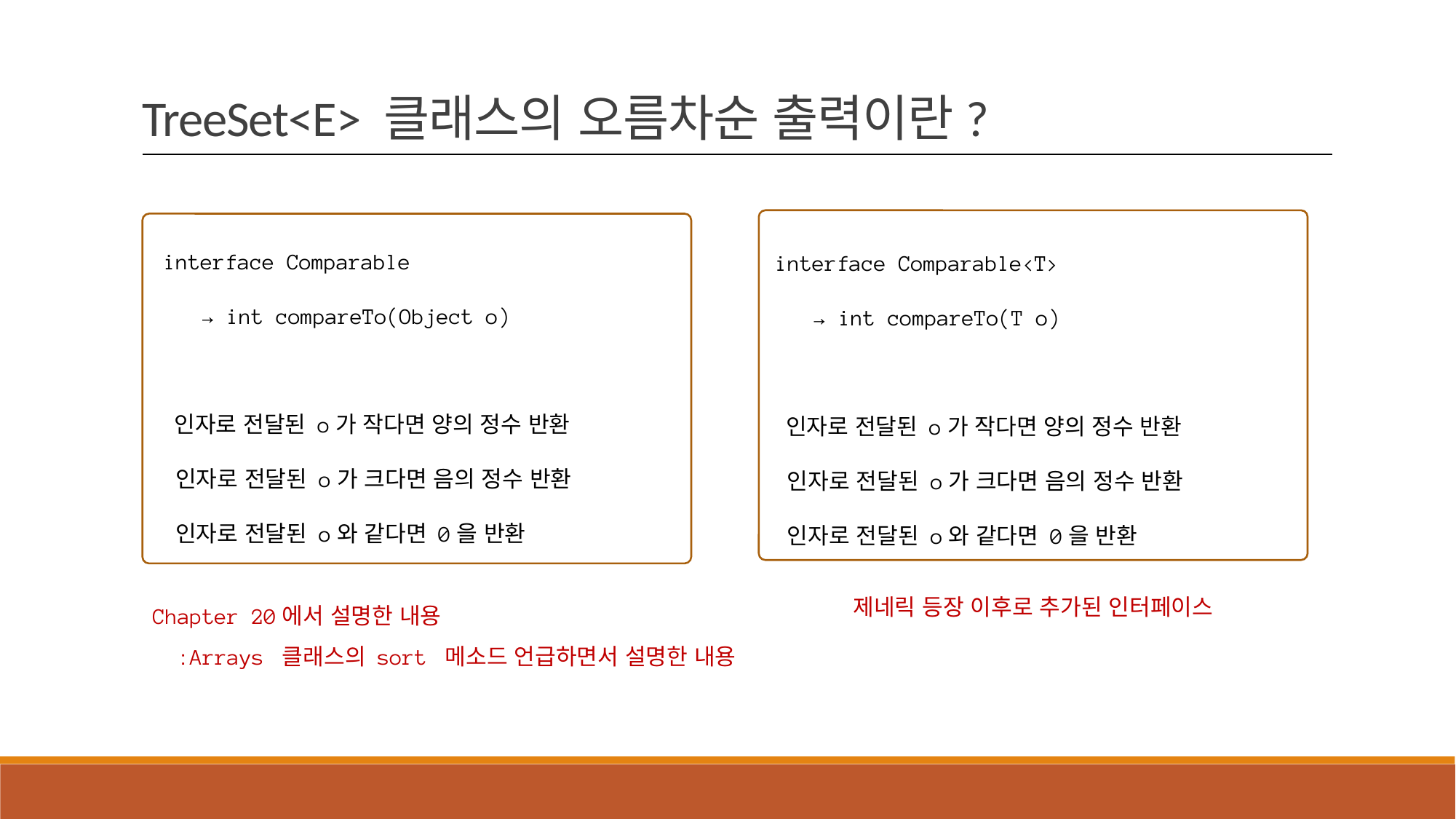

TreeSet<E> 클래스의 오름차순 출력이란?

interface Comparable
   → int compareTo(Object o)

 인자로 전달된 o가 작다면 양의 정수 반환
 인자로 전달된 o가 크다면 음의 정수 반환
 인자로 전달된 o와 같다면 0을 반환
interface Comparable<T>
   → int compareTo(T o)

 인자로 전달된 o가 작다면 양의 정수 반환
 인자로 전달된 o가 크다면 음의 정수 반환
 인자로 전달된 o와 같다면 0을 반환
제네릭 등장 이후로 추가된 인터페이스
Chapter 20에서 설명한 내용
  :Arrays 클래스의 sort 메소드 언급하면서 설명한 내용